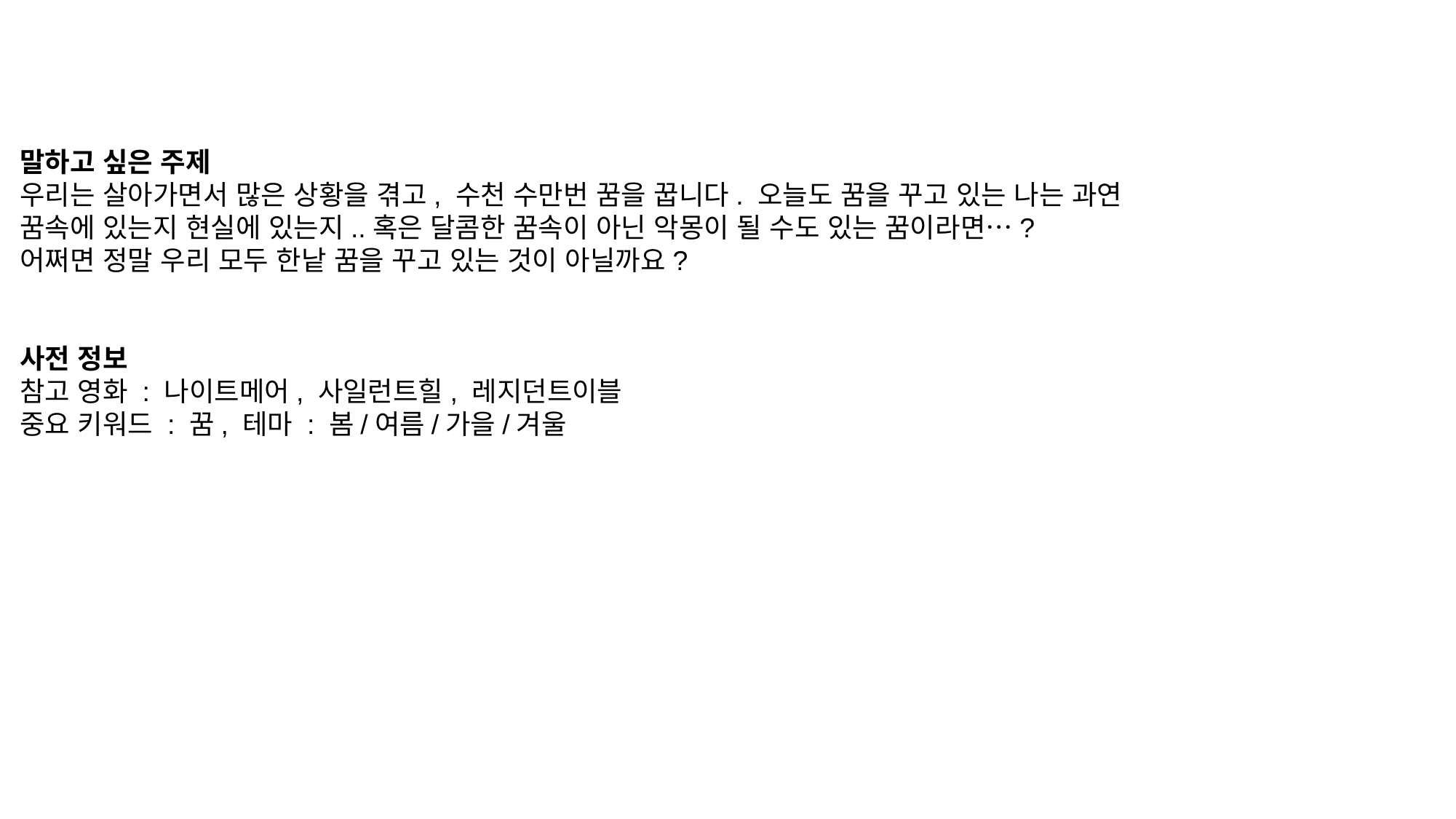

말하고 싶은 주제
우리는 살아가면서 많은 상황을 겪고, 수천 수만번 꿈을 꿉니다. 오늘도 꿈을 꾸고 있는 나는 과연 꿈속에 있는지 현실에 있는지..혹은 달콤한 꿈속이 아닌 악몽이 될 수도 있는 꿈이라면…?
어쩌면 정말 우리 모두 한낱 꿈을 꾸고 있는 것이 아닐까요?

사전 정보
참고 영화 : 나이트메어, 사일런트힐, 레지던트이블
중요 키워드 : 꿈, 테마 : 봄/여름/가을/겨울